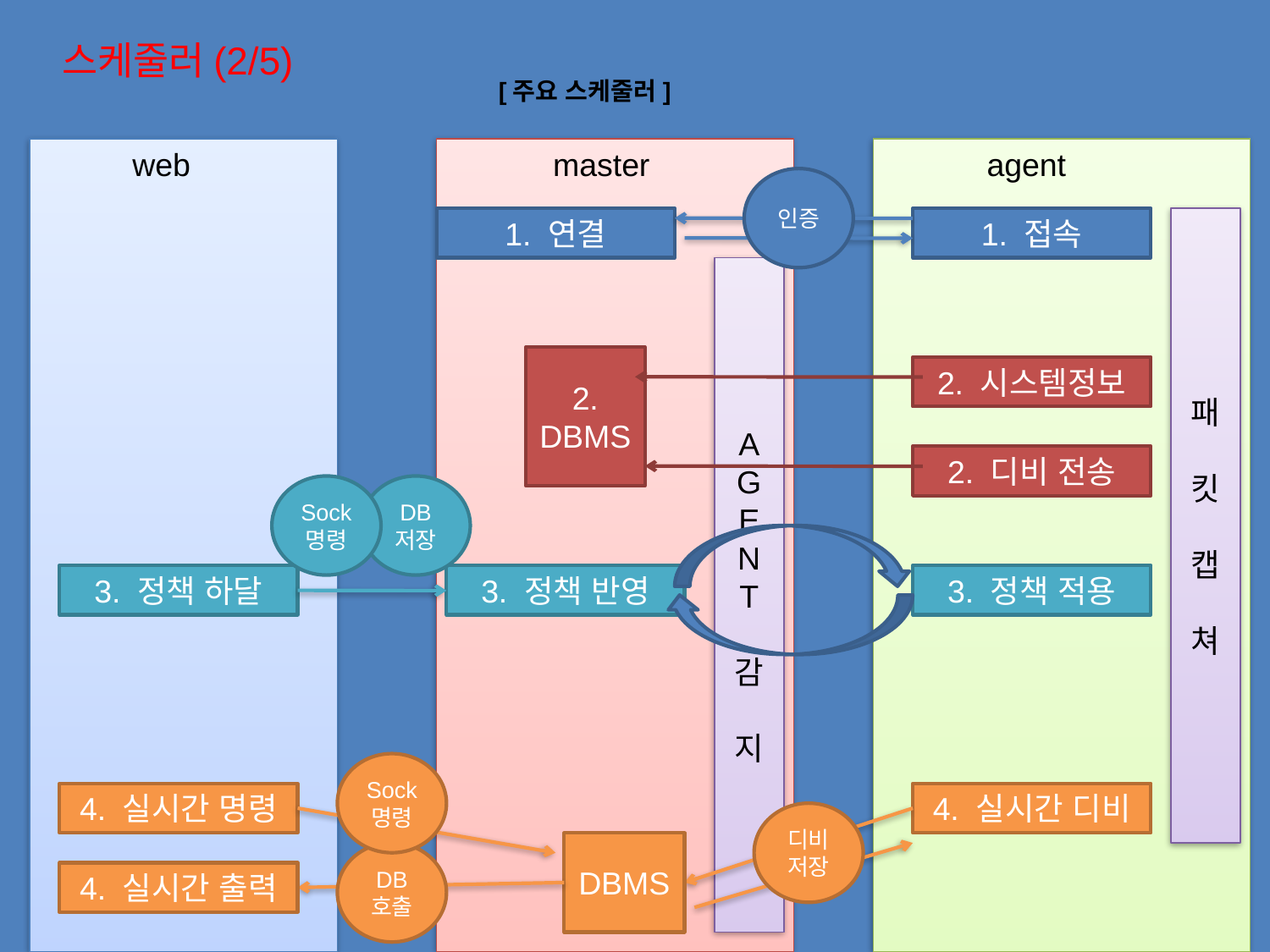

스케줄러(2/5)
[주요 스케줄러]

web

master

agent
인증
1. 연결
1. 접속
패

킷

캡

쳐
A
G
E
N
T

감

지
2.
DBMS
2. 시스템정보
2. 디비 전송
Sock
명령
DB
저장

3. 정책 하달
3. 정책 반영
3. 정책 적용

Sock
명령
4. 실시간 명령
4. 실시간 디비
디비
저장
DBMS
DB
호출
4. 실시간 출력